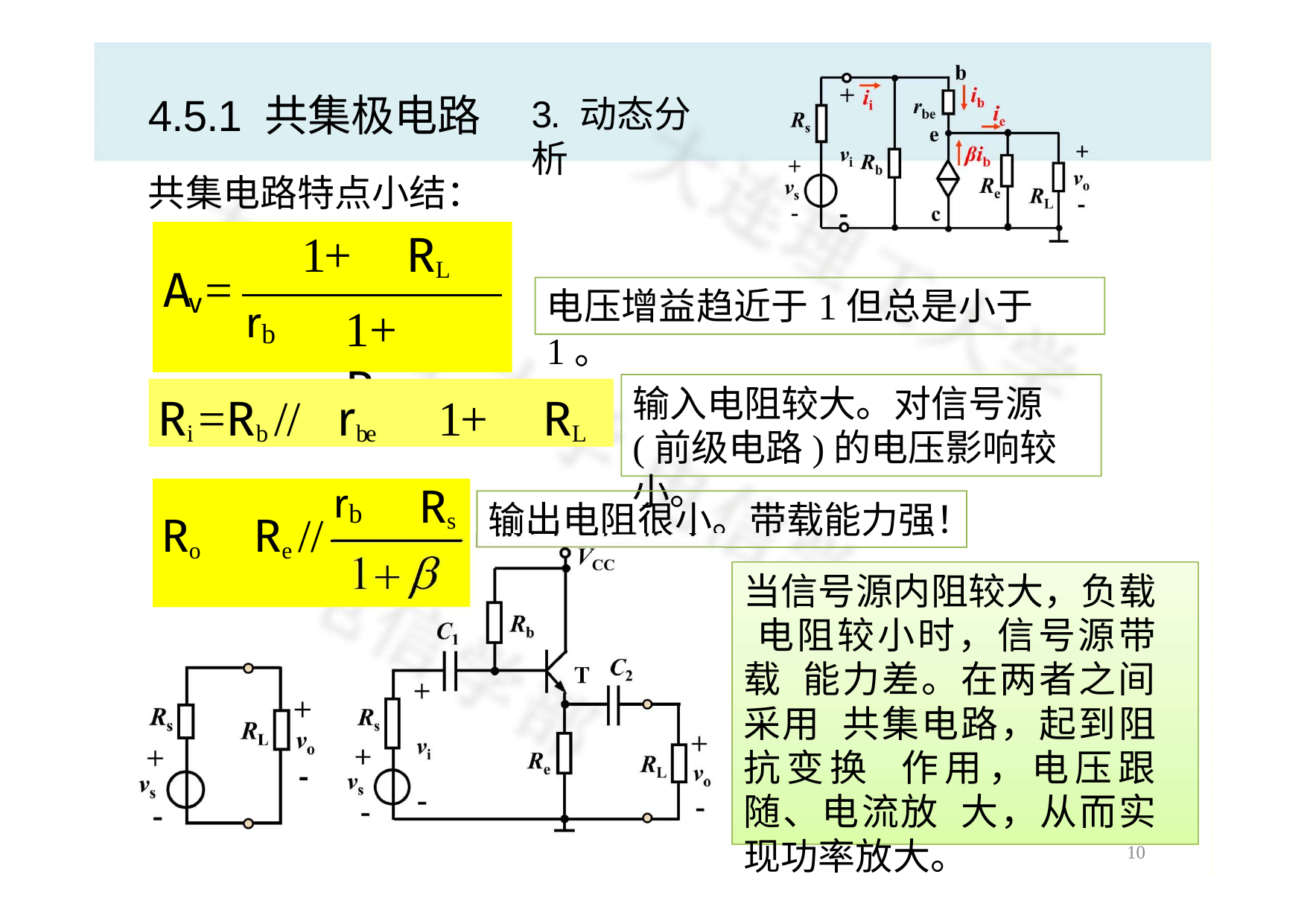

4.5.1 共集极电路
共集电路特点小结：
3. 动态分析

1+	RL
1+	RL
A =

电压增益趋近于1但总是小于1。
v

rbe

Ri =Rb //	rbe	1+	RL
输入电阻较大。对信号源
(前级电路)的电压影响较小。
Rs

rbe

输出电阻很小。带载能力强！
当信号源内阻较大，负载  电阻较小时，信号源带载  能力差。在两者之间采用  共集电路，起到阻抗变换  作用，电压跟随、电流放  大，从而实现功率放大。
Ro	Re //
1

10